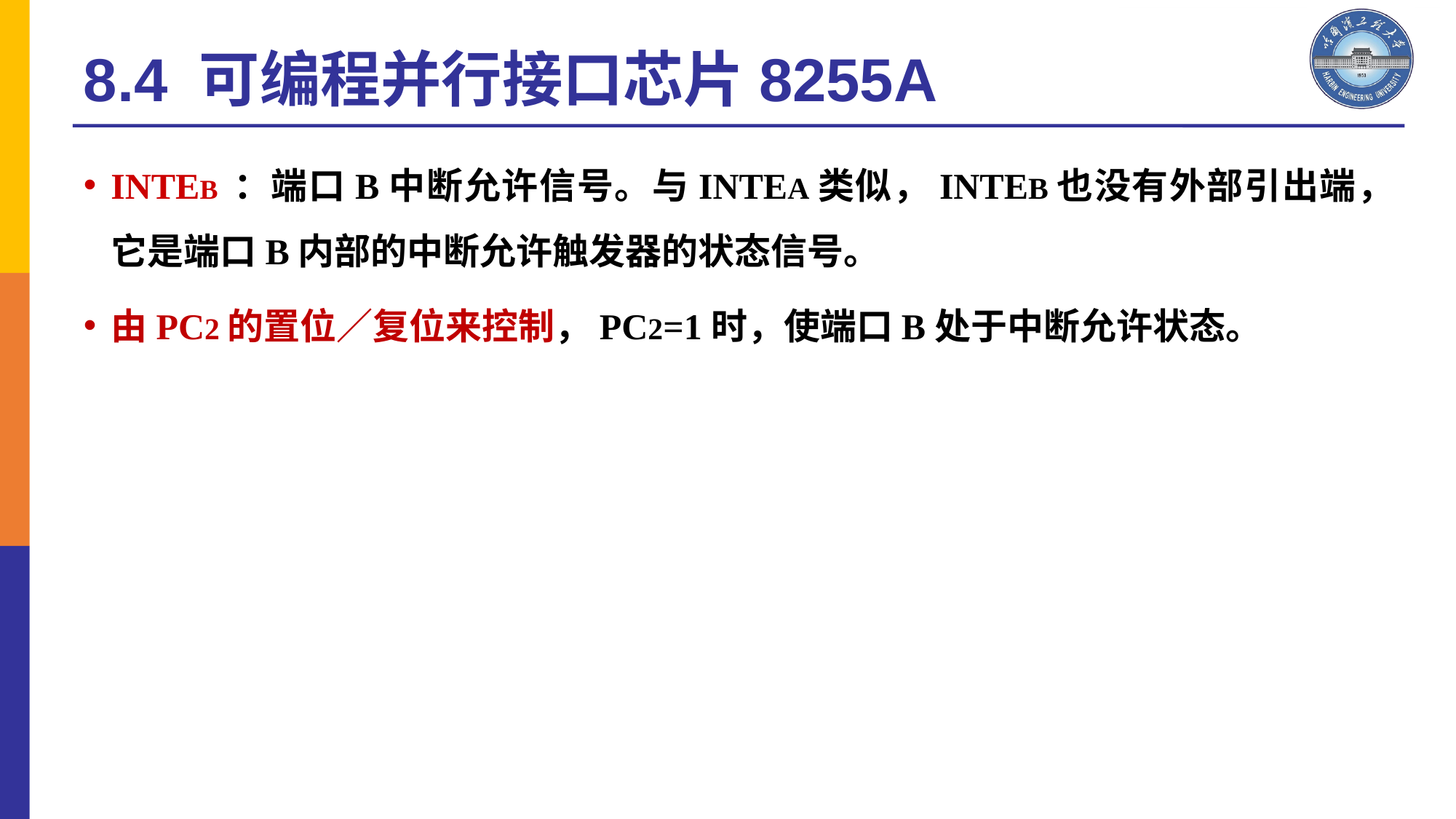

8.4 可编程并行接口芯片8255A
INTEB ：端口B中断允许信号。与INTEA类似，INTEB也没有外部引出端，它是端口B内部的中断允许触发器的状态信号。
由PC2的置位／复位来控制，PC2=1时，使端口B处于中断允许状态。